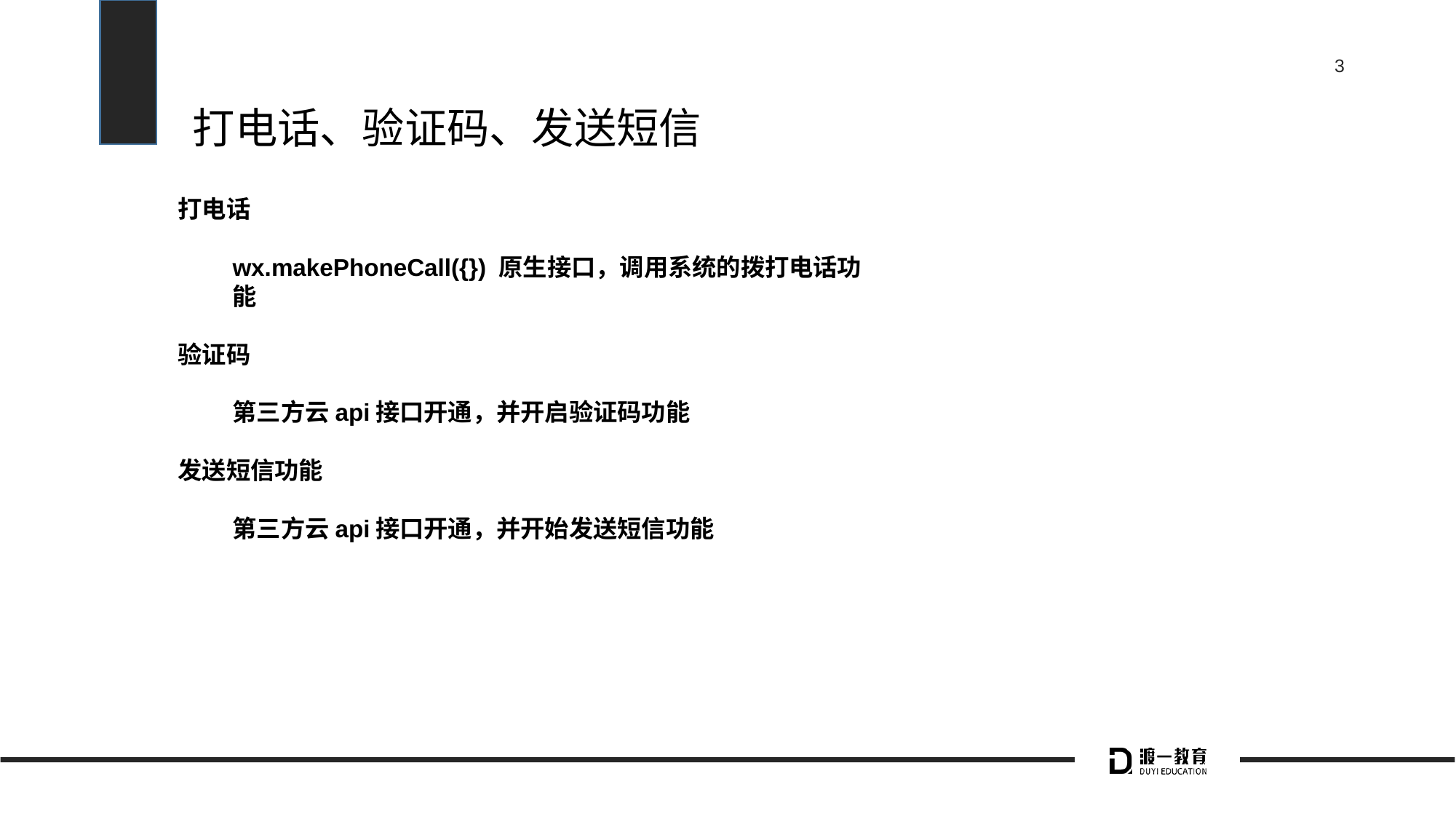

# 打电话、验证码、发送短信

打电话

wx.makePhoneCall({}) 原生接口，调用系统的拨打电话功能

验证码

第三方云api接口开通，并开启验证码功能

发送短信功能

第三方云api接口开通，并开始发送短信功能